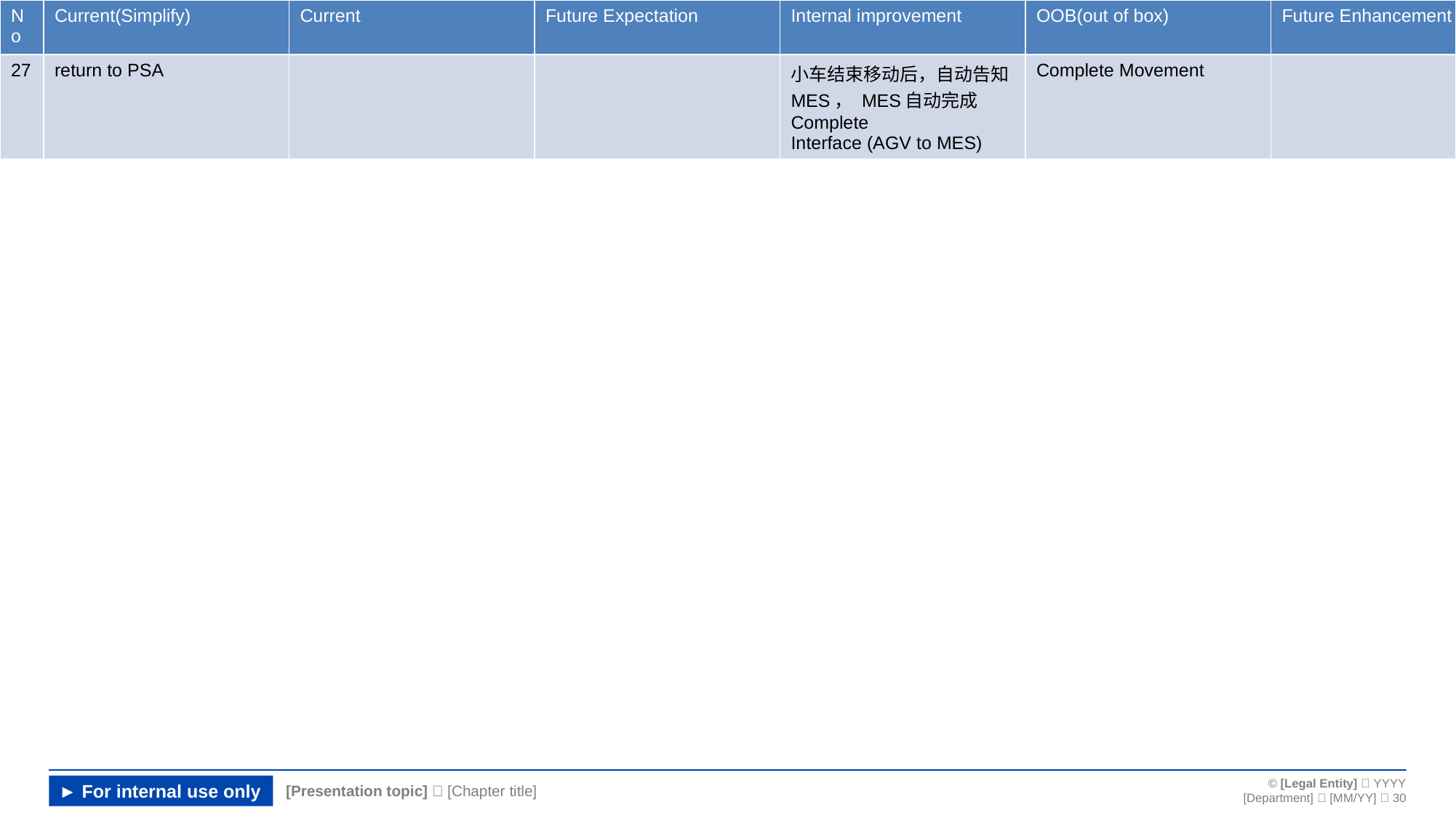

| No | Current(Simplify) | Current | Future Expectation | Internal improvement | OOB(out of box) | Future Enhancement |  |
| --- | --- | --- | --- | --- | --- | --- | --- |
| 27 | return to PSA |  |  | 小车结束移动后，自动告知MES， MES自动完成Complete Interface (AGV to MES) | Complete Movement |  |  |
#